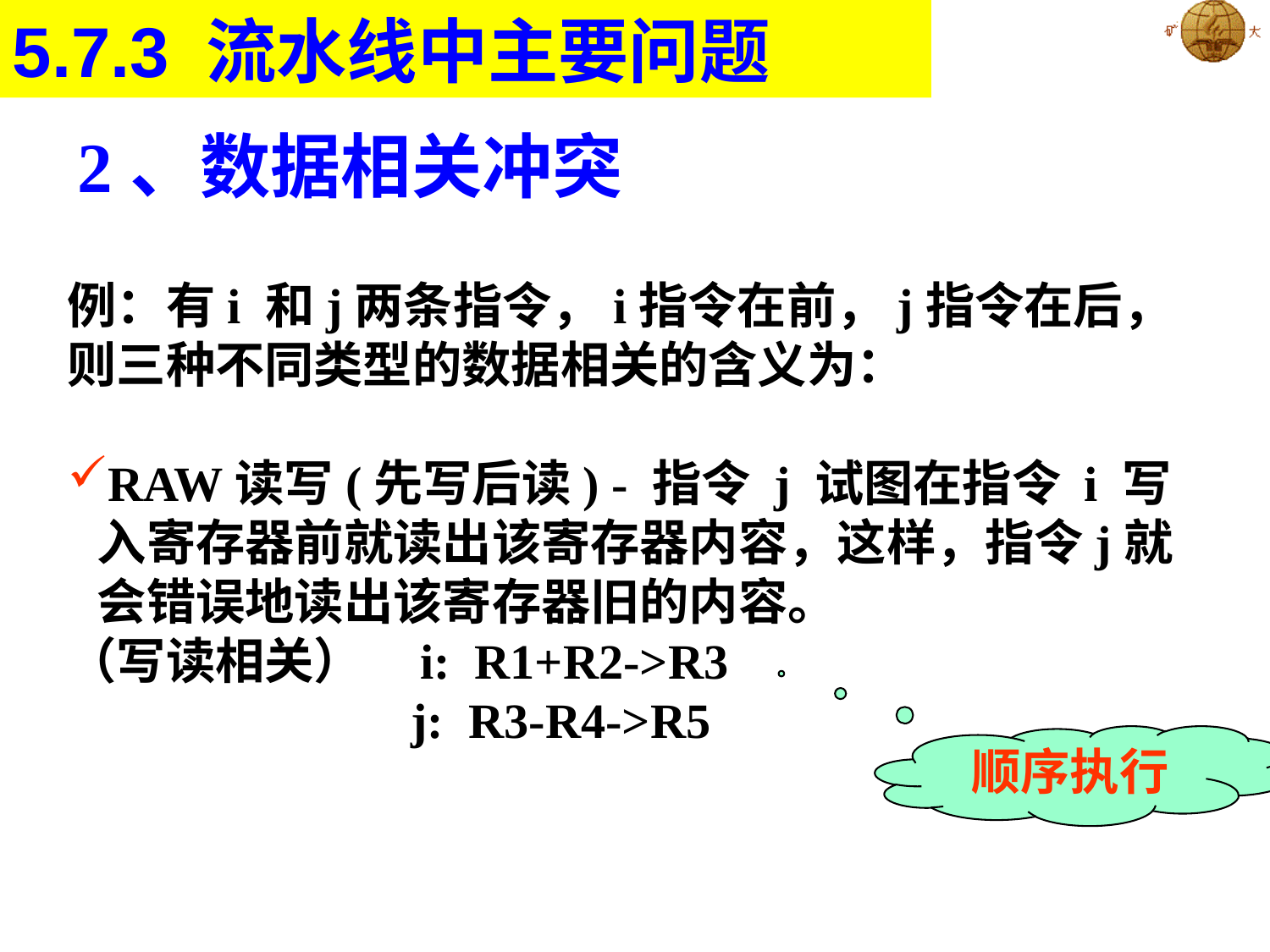

5.7.3 流水线中主要问题
2、数据相关冲突
例：有i 和j两条指令，i指令在前，j指令在后，则三种不同类型的数据相关的含义为：

RAW读写(先写后读) - 指令 j 试图在指令 i 写入寄存器前就读出该寄存器内容，这样，指令j就会错误地读出该寄存器旧的内容。
（写读相关）    i:  R1+R2->R3
                            j:  R3-R4->R5
顺序执行